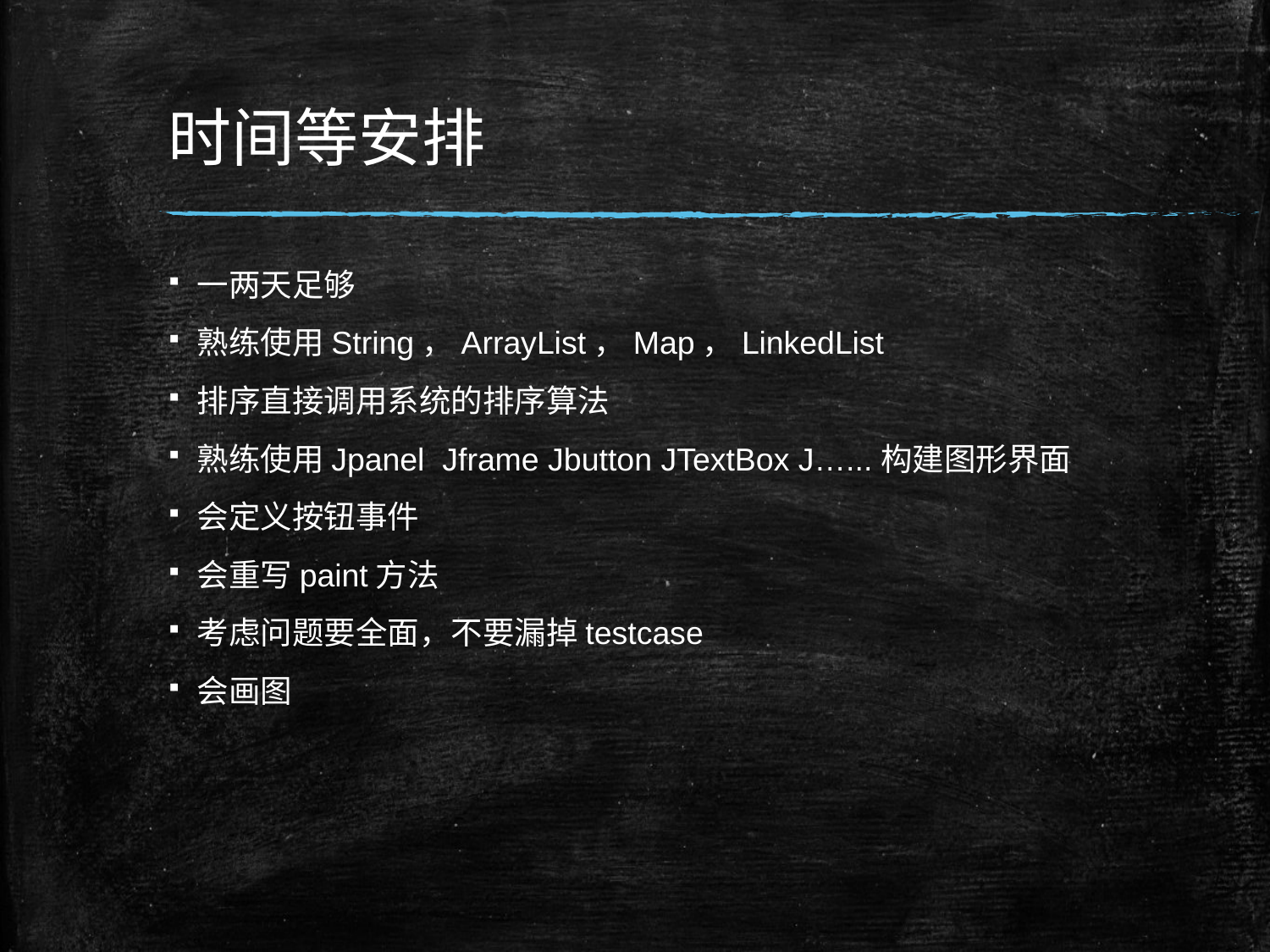

# 时间等安排
一两天足够
熟练使用String，ArrayList，Map，LinkedList
排序直接调用系统的排序算法
熟练使用Jpanel  Jframe Jbutton JTextBox J…...构建图形界面
会定义按钮事件
会重写paint方法
考虑问题要全面，不要漏掉testcase
会画图